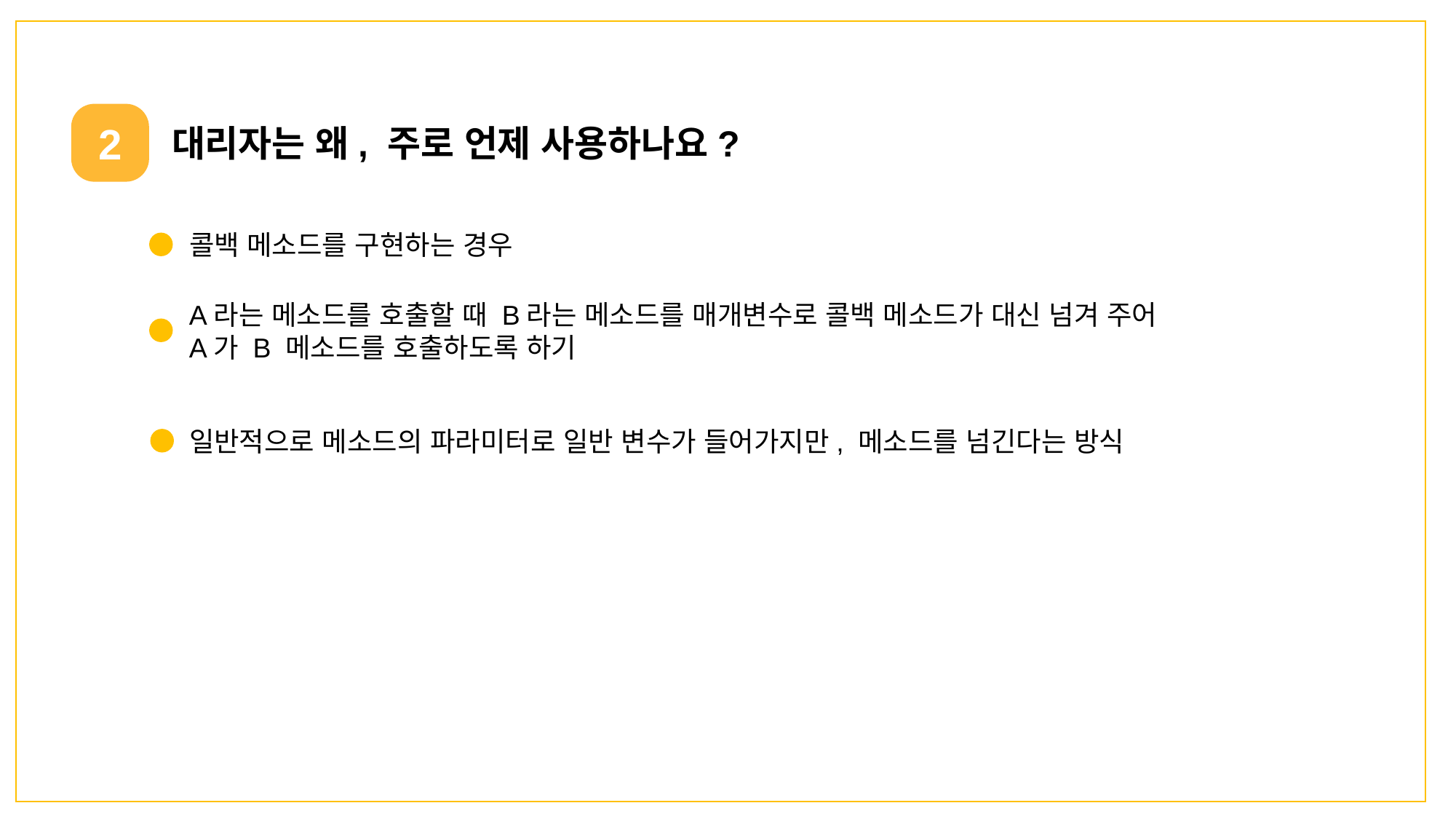

2
대리자는 왜, 주로 언제 사용하나요?
콜백 메소드를 구현하는 경우

A라는 메소드를 호출할 때 B라는 메소드를 매개변수로 콜백 메소드가 대신 넘겨 주어
A가 B 메소드를 호출하도록 하기

일반적으로 메소드의 파라미터로 일반 변수가 들어가지만, 메소드를 넘긴다는 방식